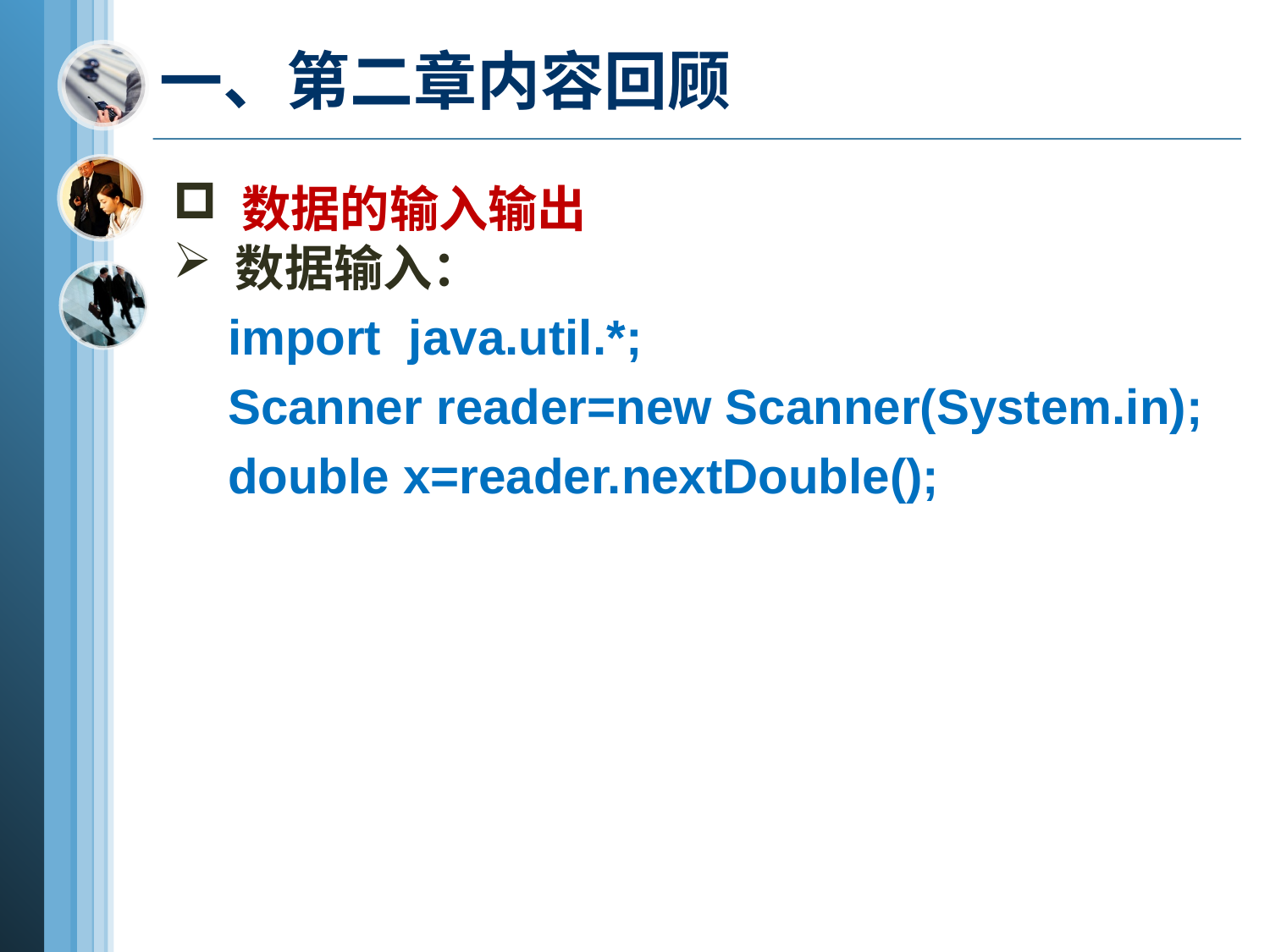

# 一、第二章内容回顾
 数据的输入输出
 数据输入：
    import  java.util.*;
    Scanner reader=new Scanner(System.in);
    double x=reader.nextDouble();